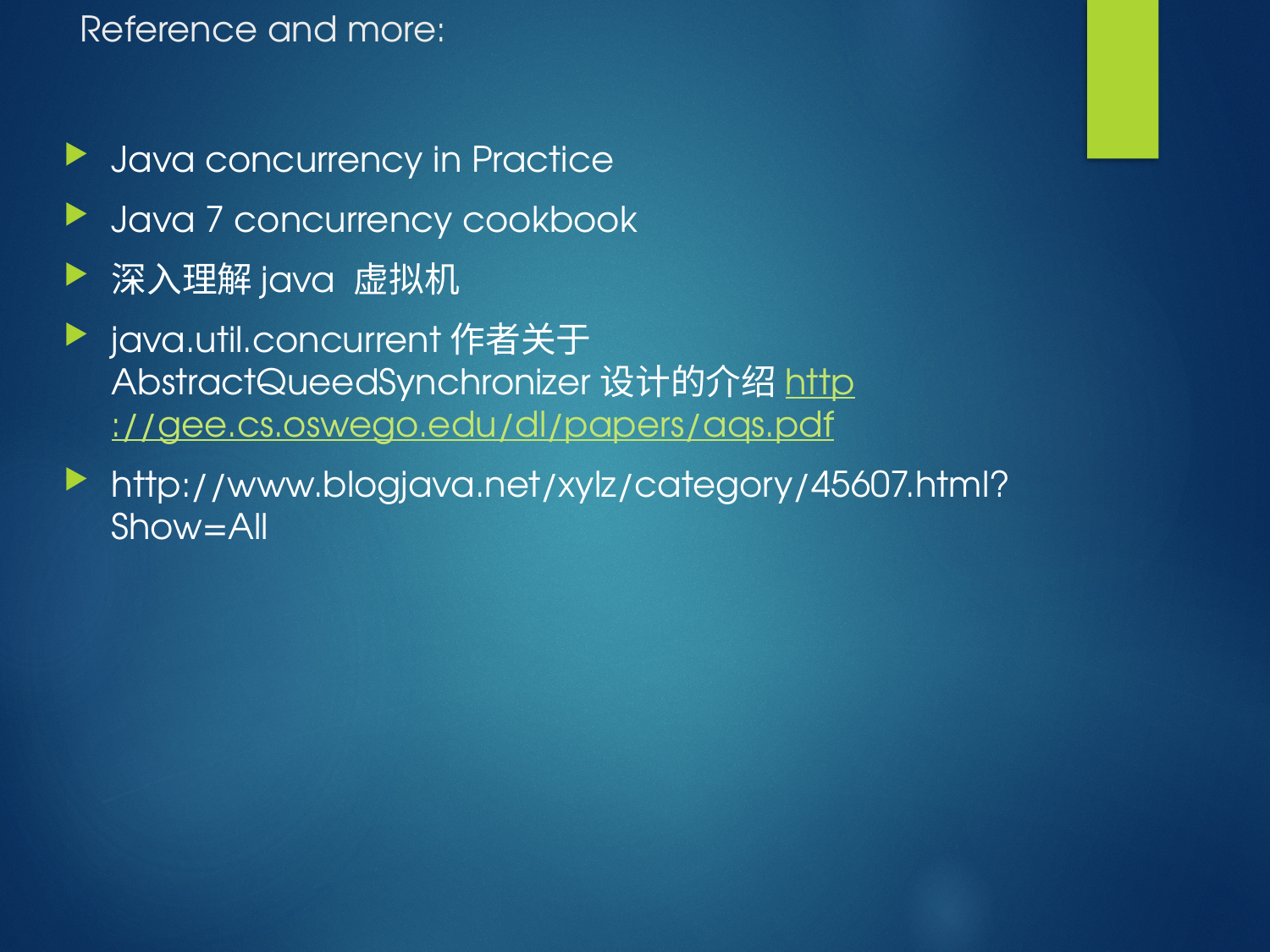

# Reference and more:
Java concurrency in Practice
Java 7 concurrency cookbook
深入理解java 虚拟机
java.util.concurrent作者关于AbstractQueedSynchronizer设计的介绍http://gee.cs.oswego.edu/dl/papers/aqs.pdf
http://www.blogjava.net/xylz/category/45607.html?Show=All